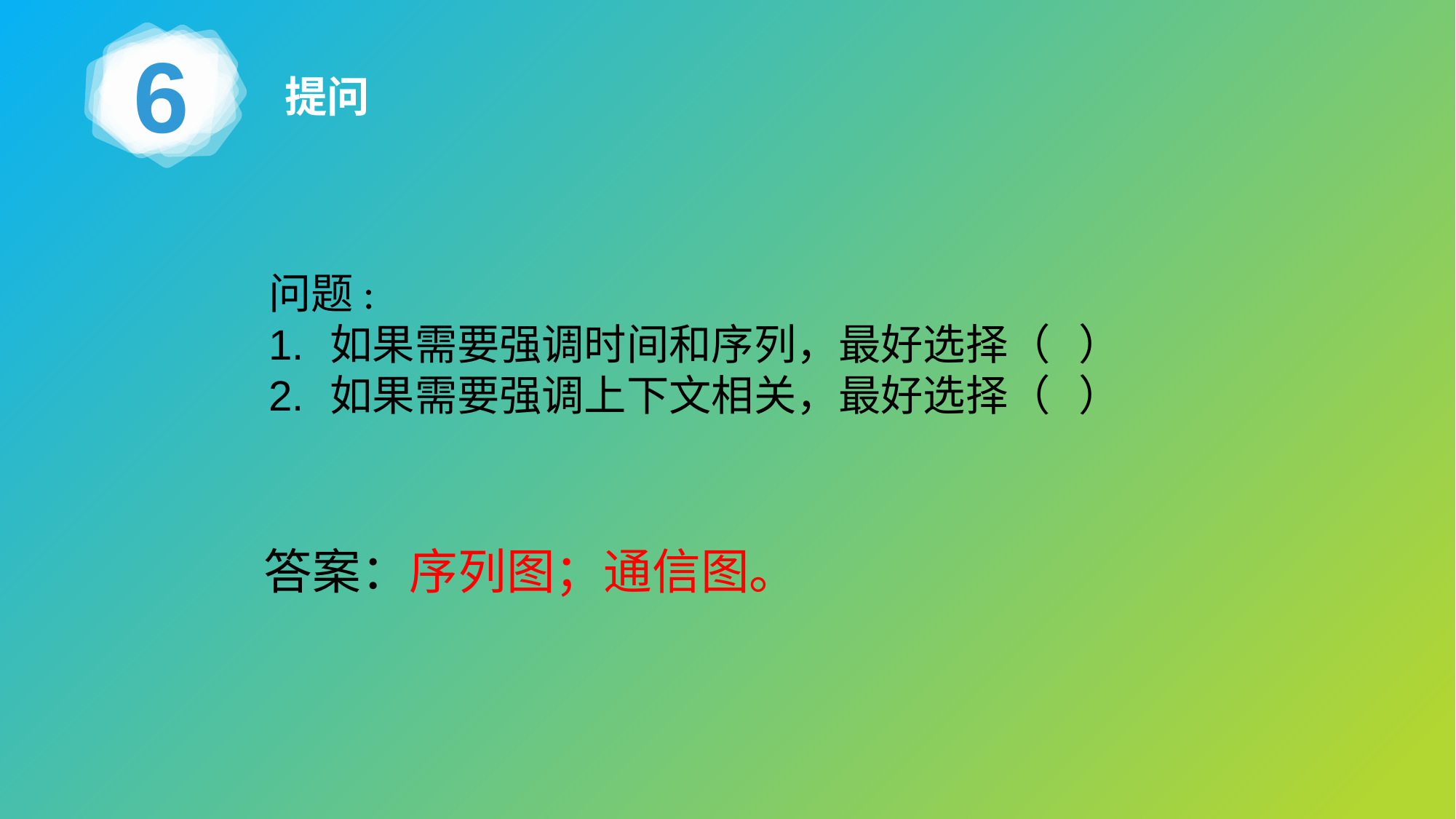

6

提问
问题:
如果需要强调时间和序列，最好选择（   ）
如果需要强调上下文相关，最好选择（   ）
答案：序列图；通信图。